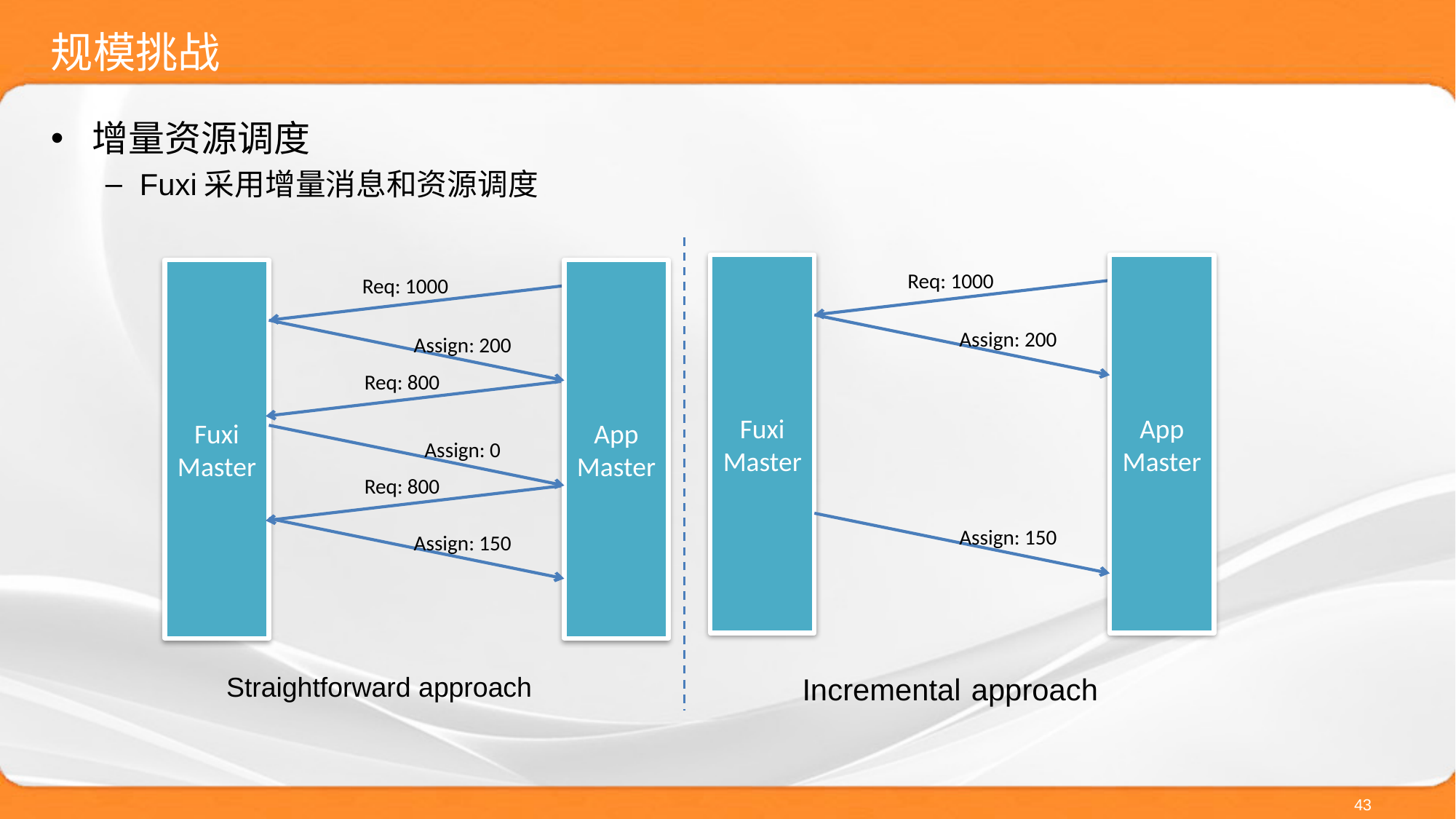

# 规模挑战
增量资源调度
Fuxi采用增量消息和资源调度
Fuxi
Master
App
Master
Fuxi
Master
App
Master
Req: 1000
Req: 1000
Assign: 200
Assign: 200
Req: 800
Assign: 0
Req: 800
Assign: 150
Assign: 150
Incremental approach
Straightforward approach
43